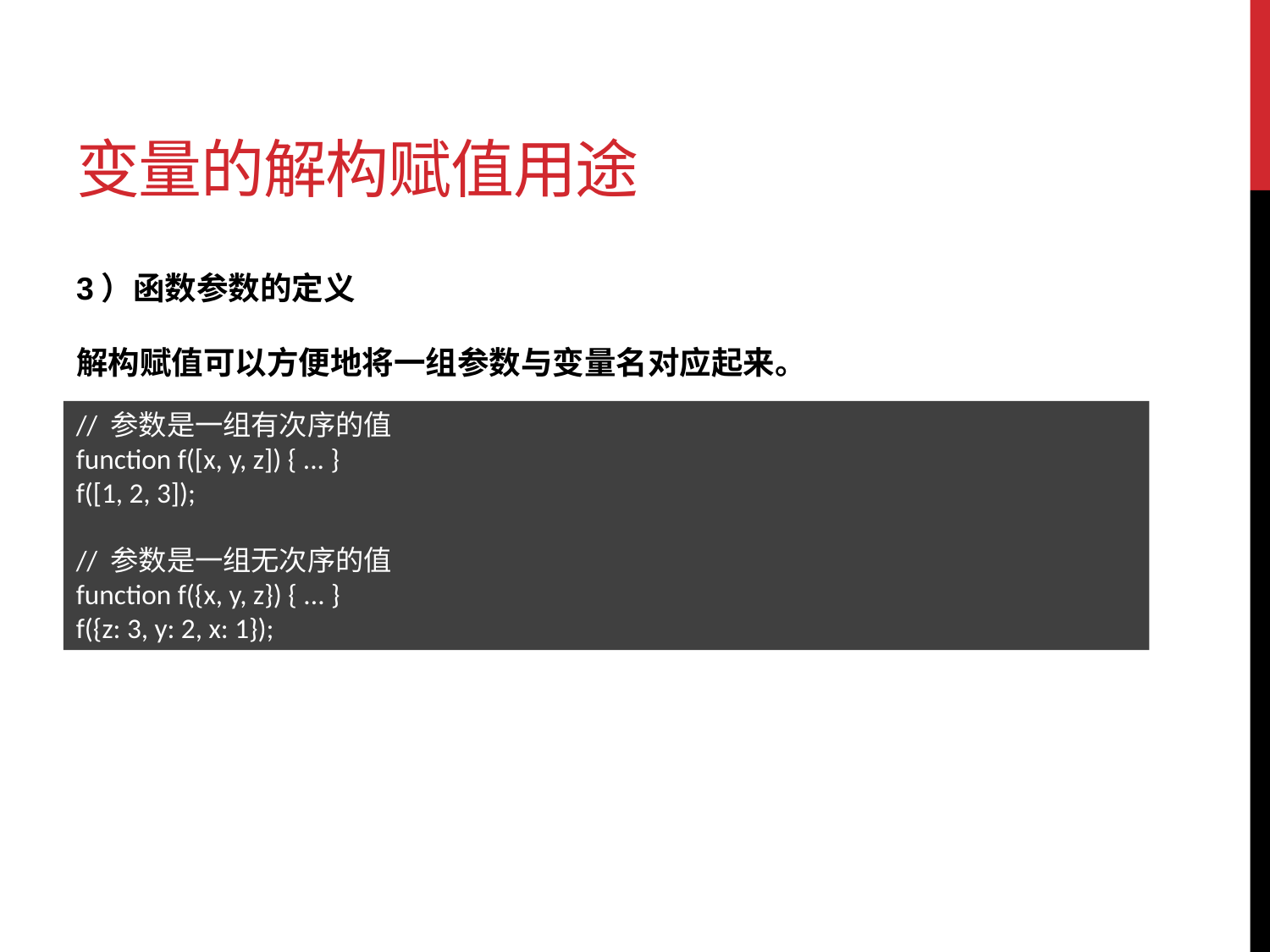

# 变量的解构赋值用途
3）函数参数的定义
解构赋值可以方便地将一组参数与变量名对应起来。

// 参数是一组有次序的值
function f([x, y, z]) { ... }
f([1, 2, 3]);

// 参数是一组无次序的值
function f({x, y, z}) { ... }
f({z: 3, y: 2, x: 1});